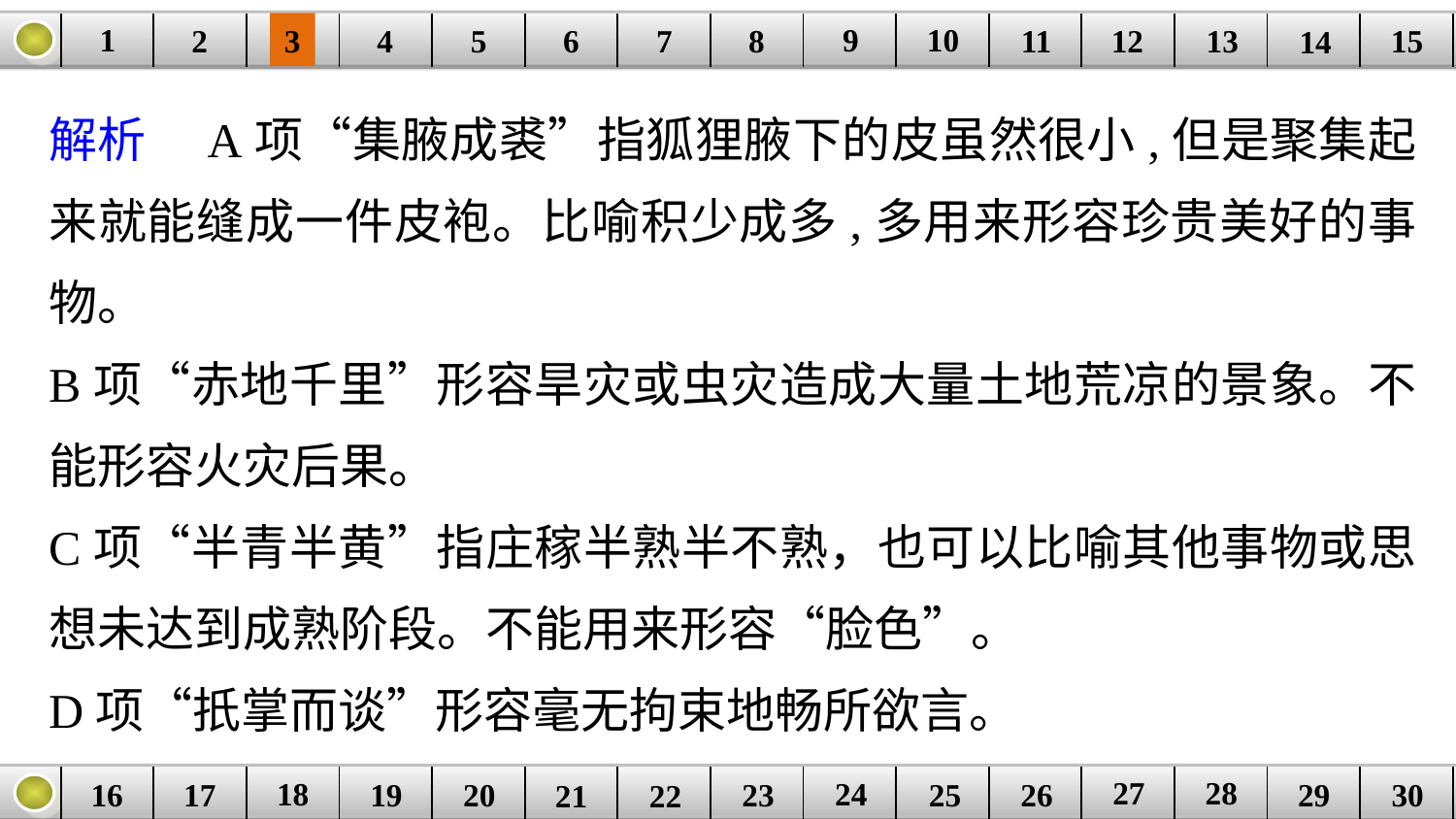

9
10
1
3
4
5
6
8
11
2
12
15
|  |  |  |  |  |  |  |  |  |  |  |  |  |  |  |
| --- | --- | --- | --- | --- | --- | --- | --- | --- | --- | --- | --- | --- | --- | --- |
7
13
14

解析　A项“集腋成裘”指狐狸腋下的皮虽然很小,但是聚集起来就能缝成一件皮袍。比喻积少成多,多用来形容珍贵美好的事物。
B项“赤地千里”形容旱灾或虫灾造成大量土地荒凉的景象。不能形容火灾后果。
C项“半青半黄”指庄稼半熟半不熟，也可以比喻其他事物或思想未达到成熟阶段。不能用来形容“脸色”。
D项“扺掌而谈”形容毫无拘束地畅所欲言。
答案　D

27
28
18
24
16
25
26
30
|  |  |  |  |  |  |  |  |  |  |  |  |  |  |  |
| --- | --- | --- | --- | --- | --- | --- | --- | --- | --- | --- | --- | --- | --- | --- |
23
17
19
20
29
21
22